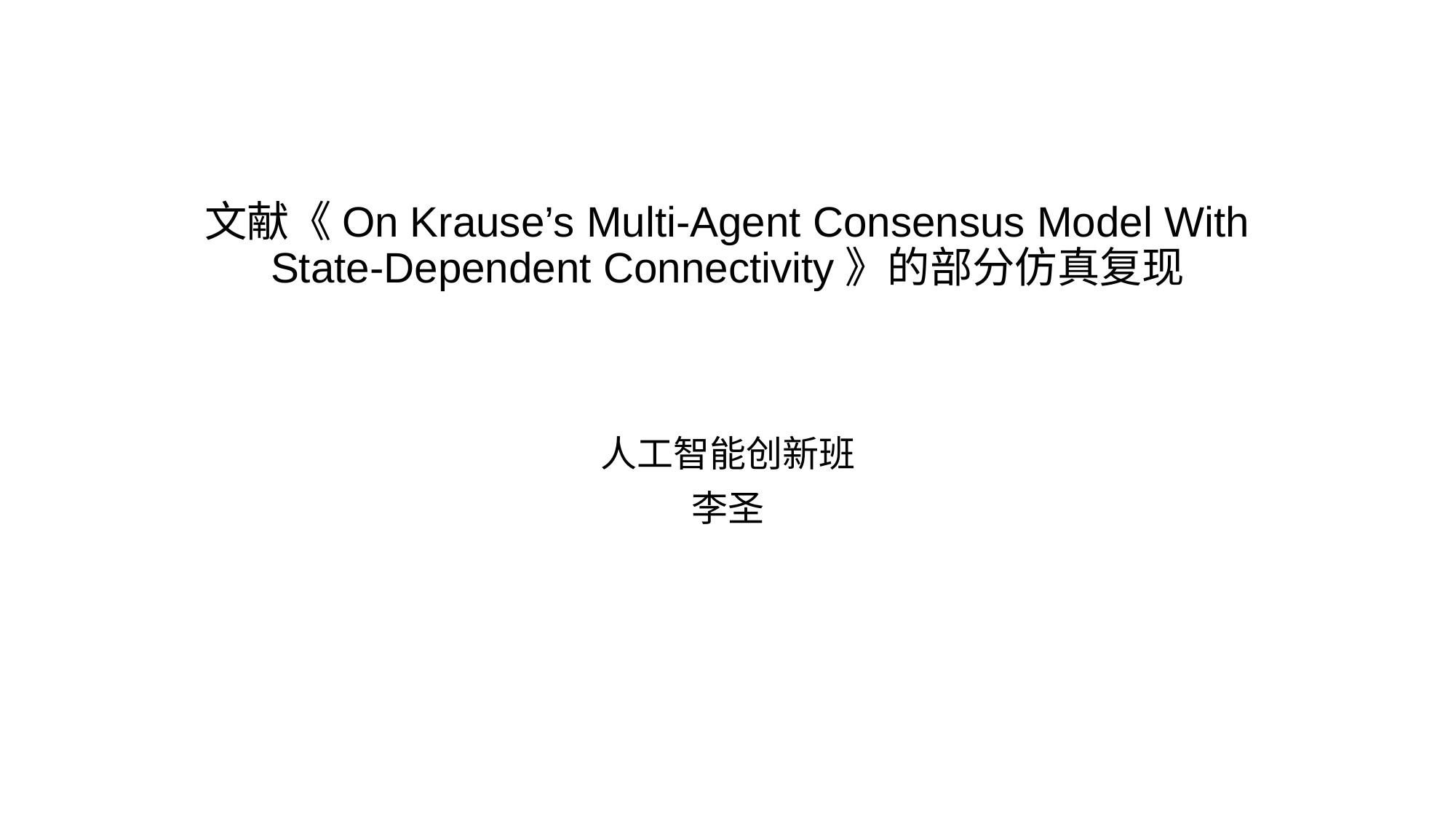

# 文献《On Krause’s Multi-Agent Consensus Model With State-Dependent Connectivity》的部分仿真复现
人工智能创新班
李圣